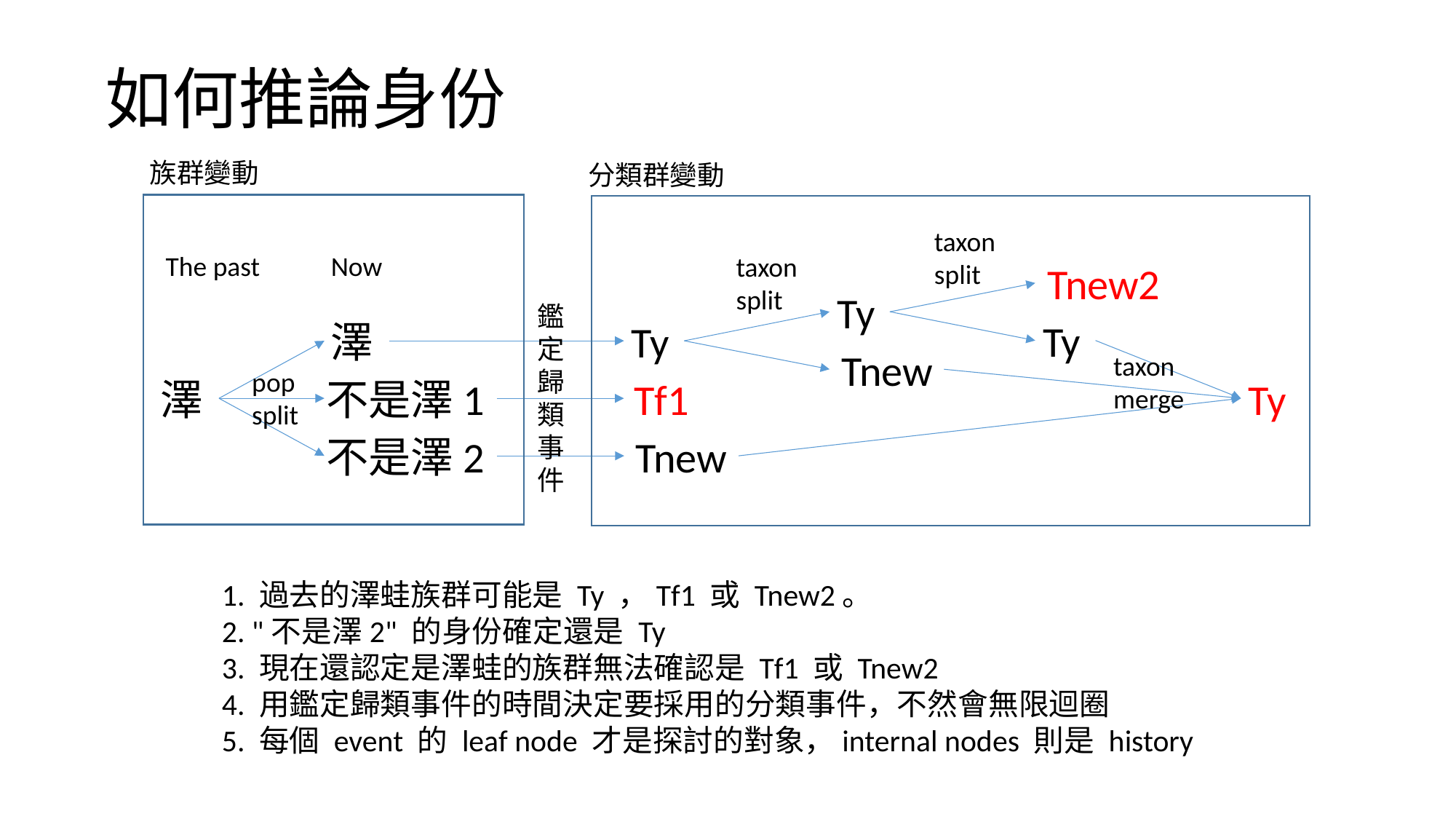

# 如何推論身份
族群變動
分類群變動

taxon
split
taxon
split
Tnew2
Ty

Ty
澤
Ty

Tnew

澤
不是澤1
Tf1
Ty

不是澤2
Tnew

taxon
merge
pop
split
Now
The past
鑑定歸類事件
1. 過去的澤蛙族群可能是 Ty ，Tf1 或 Tnew2。
2. "不是澤2" 的身份確定還是 Ty
3. 現在還認定是澤蛙的族群無法確認是 Tf1 或 Tnew2
4. 用鑑定歸類事件的時間決定要採用的分類事件，不然會無限迴圈
5. 每個 event 的 leaf node 才是探討的對象，internal nodes 則是 history
12